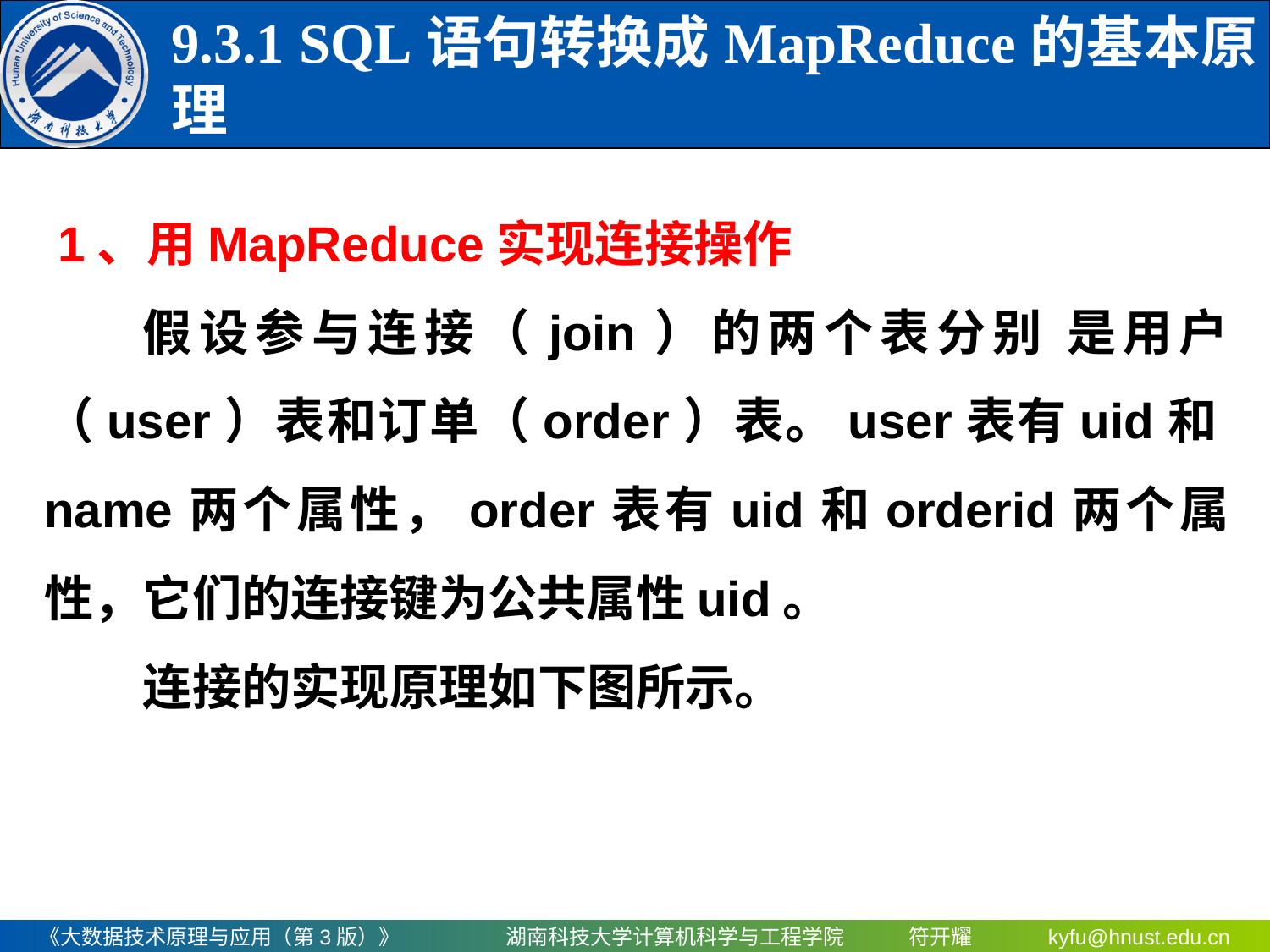

9.3.1 SQL语句转换成MapReduce的基本原理
 1、用MapReduce实现连接操作
假设参与连接（join）的两个表分别 是用户（user）表和订单（order）表。user表有uid和name两个属性，order表有uid和orderid两个属性，它们的连接键为公共属性uid。
连接的实现原理如下图所示。